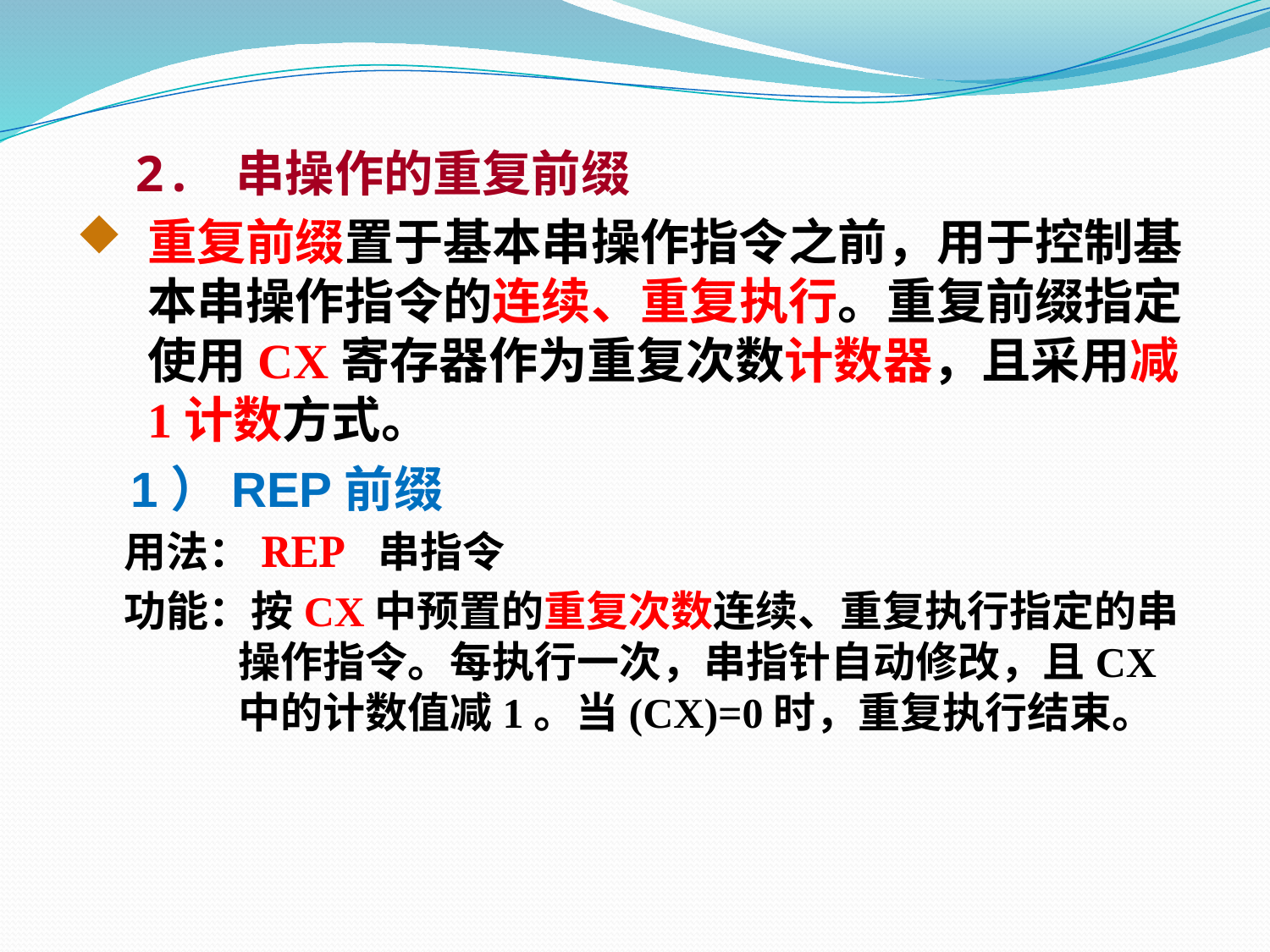

2. 串操作的重复前缀
重复前缀置于基本串操作指令之前，用于控制基本串操作指令的连续、重复执行。重复前缀指定使用CX寄存器作为重复次数计数器，且采用减1计数方式。
    1）REP前缀
    用法：REP  串指令
    功能：按CX中预置的重复次数连续、重复执行指定的串
                操作指令。每执行一次，串指针自动修改，且CX
                中的计数值减1。当(CX)=0时，重复执行结束。